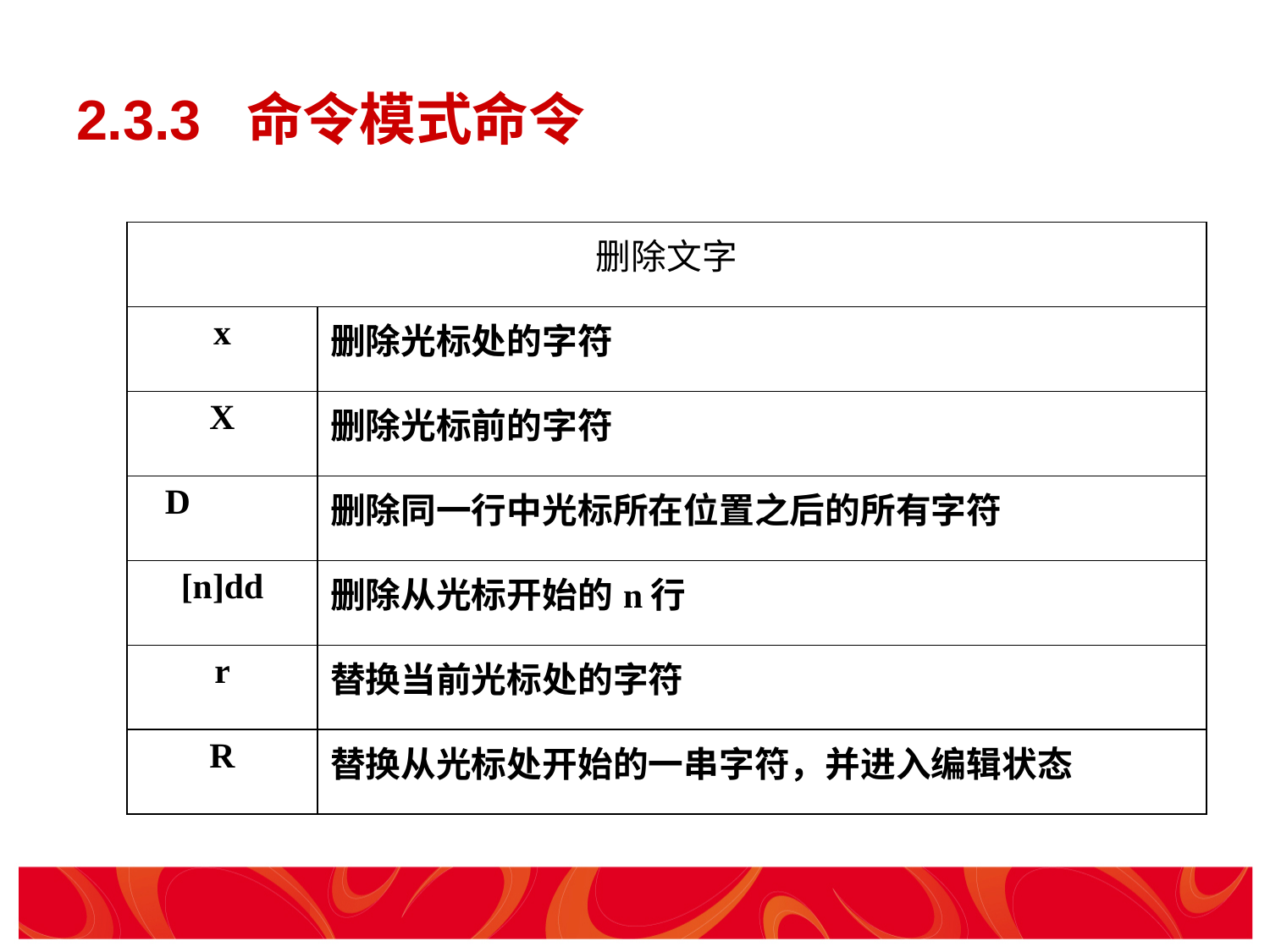

# 2.3.3  命令模式命令
| 删除文字 |  |
| --- | --- |
| x | 删除光标处的字符 |
| X | 删除光标前的字符 |
| D | 删除同一行中光标所在位置之后的所有字符 |
| [n]dd | 删除从光标开始的n行 |
| r | 替换当前光标处的字符 |
| R | 替换从光标处开始的一串字符，并进入编辑状态 |